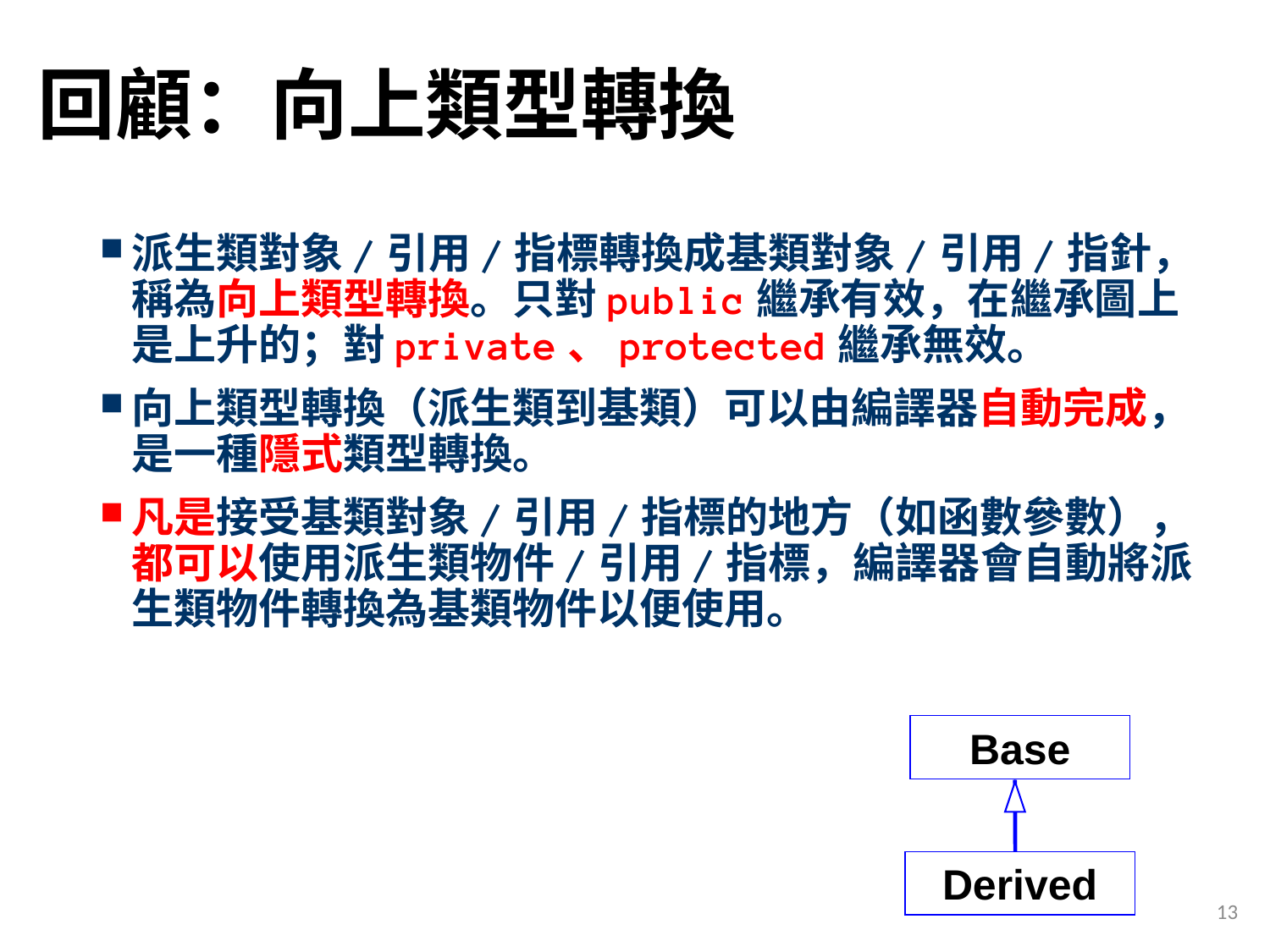

# 回顧：向上類型轉換
派生類對象/引用/指標轉換成基類對象/引用/指針，稱為向上類型轉換。只對public繼承有效，在繼承圖上是上升的；對private、protected繼承無效。
向上類型轉換（派生類到基類）可以由編譯器自動完成，是一種隱式類型轉換。
凡是接受基類對象/引用/指標的地方（如函數參數），都可以使用派生類物件/引用/指標，編譯器會自動將派生類物件轉換為基類物件以便使用。

Base

Derived
13